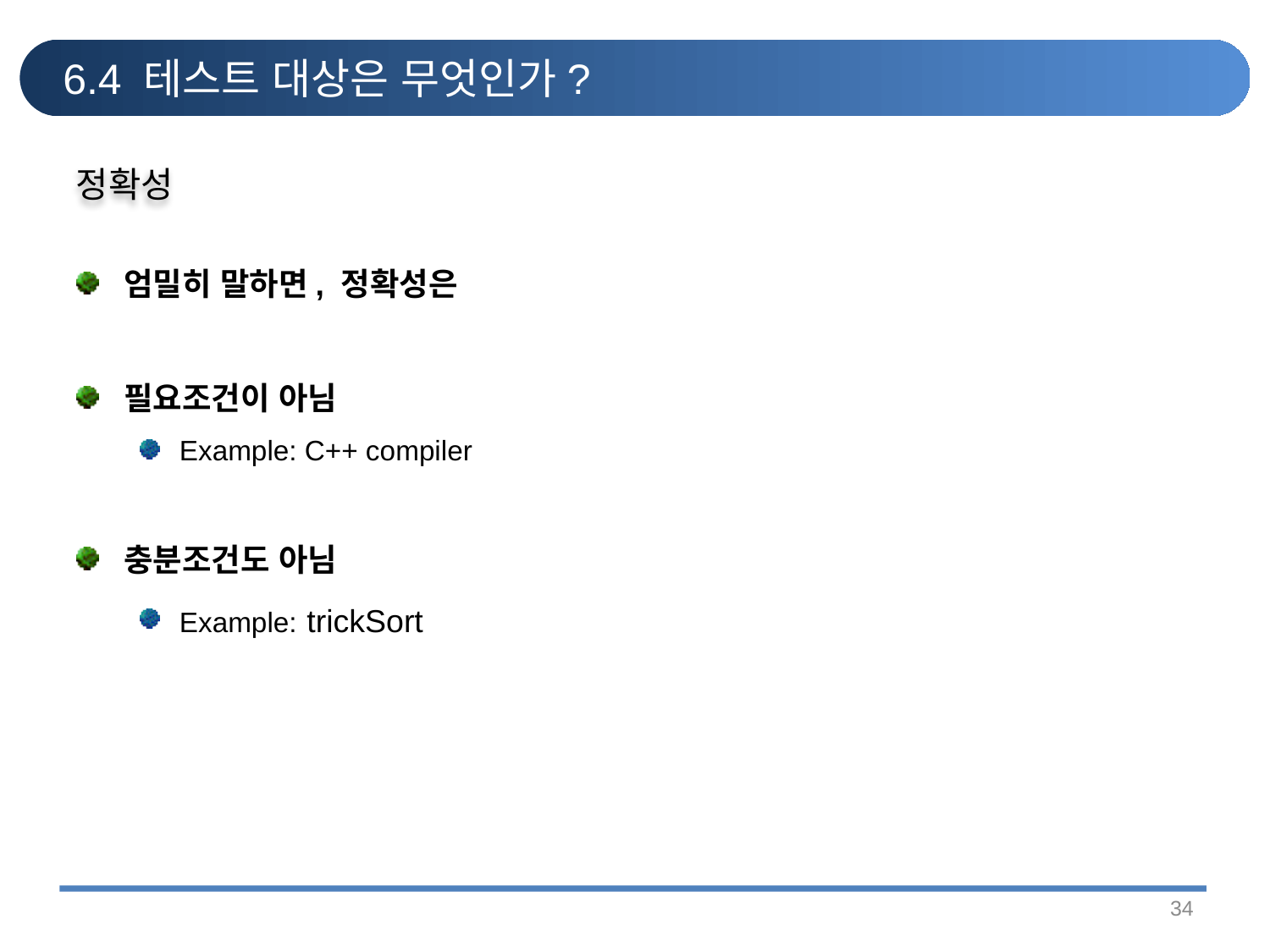

# 6.4 테스트 대상은 무엇인가?
정확성
엄밀히 말하면, 정확성은

필요조건이 아님
Example: C++ compiler

충분조건도 아님
Example: trickSort
34